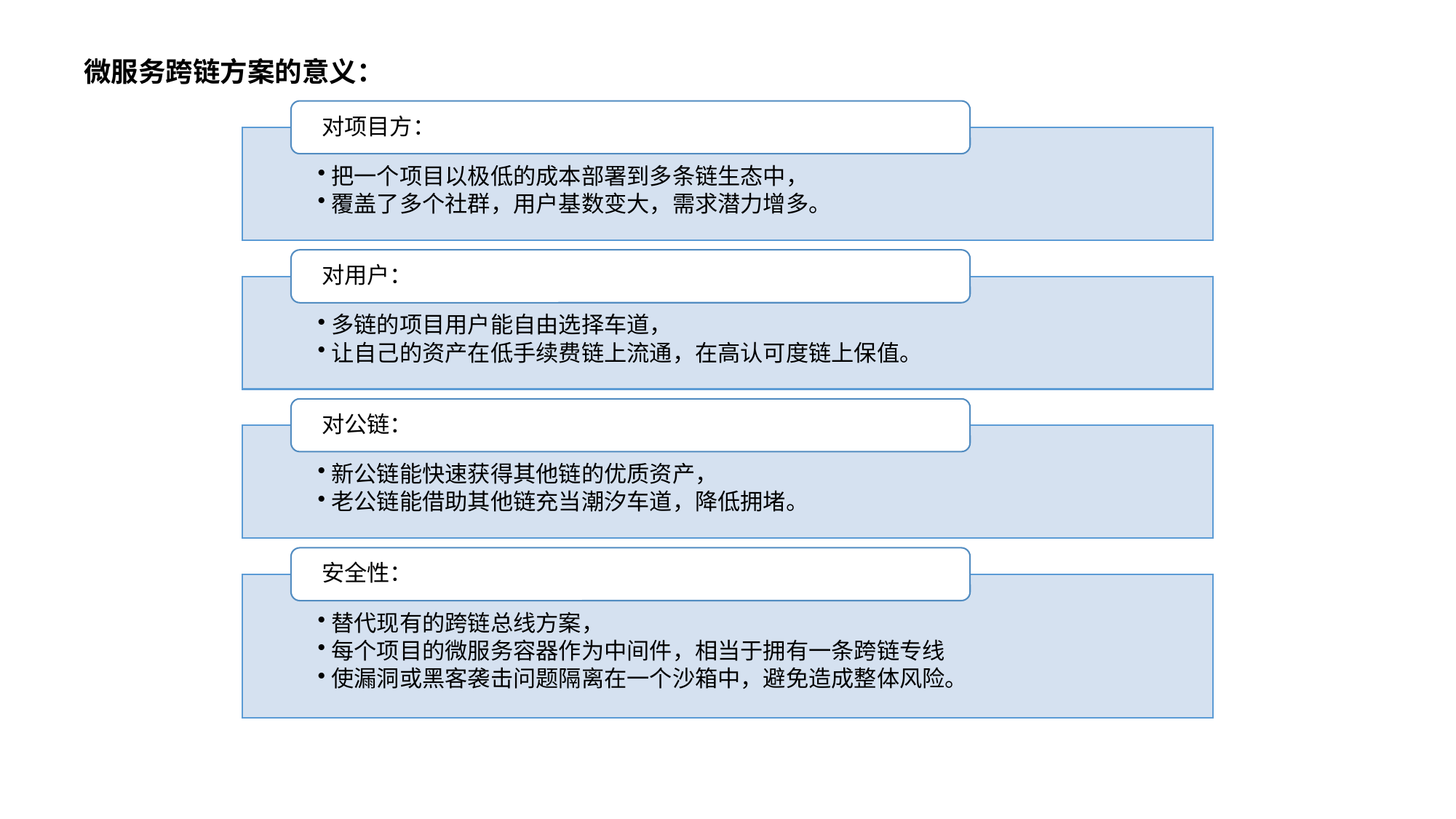

微服务跨链方案的意义：
把一个项目以极低的成本部署到多条链生态中，
覆盖了多个社群，用户基数变大，需求潜力增多。
对项目方：
多链的项目用户能自由选择车道，
让自己的资产在低手续费链上流通，在高认可度链上保值。
对用户：
新公链能快速获得其他链的优质资产，
老公链能借助其他链充当潮汐车道，降低拥堵。
对公链：
替代现有的跨链总线方案，
每个项目的微服务容器作为中间件，相当于拥有一条跨链专线
使漏洞或黑客袭击问题隔离在一个沙箱中，避免造成整体风险。
安全性：